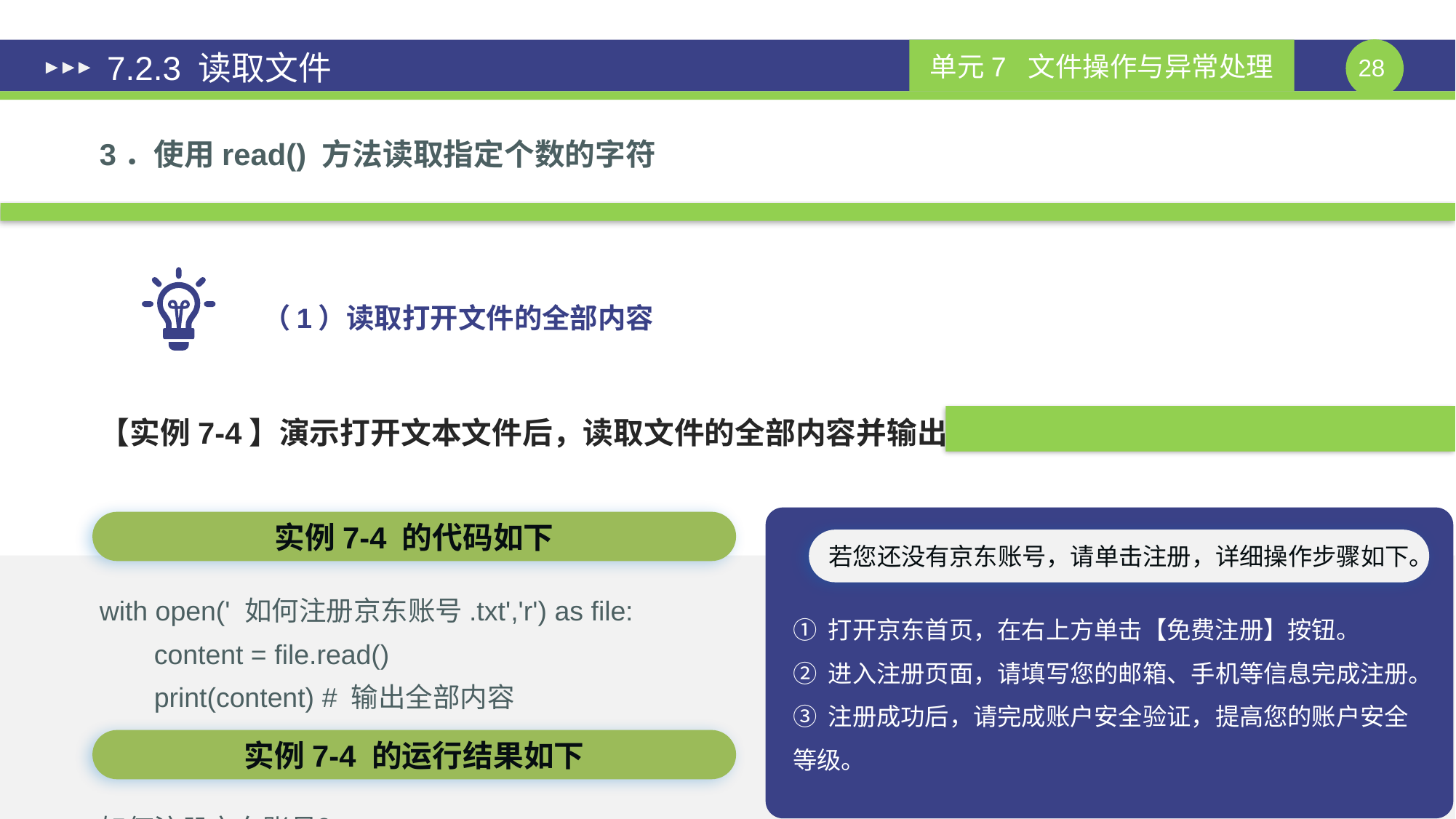

# 7.2.3 读取文件
3．使用read() 方法读取指定个数的字符

（1）读取打开文件的全部内容
【实例7-4】演示打开文本文件后，读取文件的全部内容并输出

实例7-4 的代码如下
若您还没有京东账号，请单击注册，详细操作步骤如下。

with open(' 如何注册京东账号.txt','r') as file:
	content = file.read()
	print(content) # 输出全部内容
① 打开京东首页，在右上方单击【免费注册】按钮。
② 进入注册页面，请填写您的邮箱、手机等信息完成注册。
③ 注册成功后，请完成账户安全验证，提高您的账户安全等级。
实例7-4 的运行结果如下
如何注册京东账号？